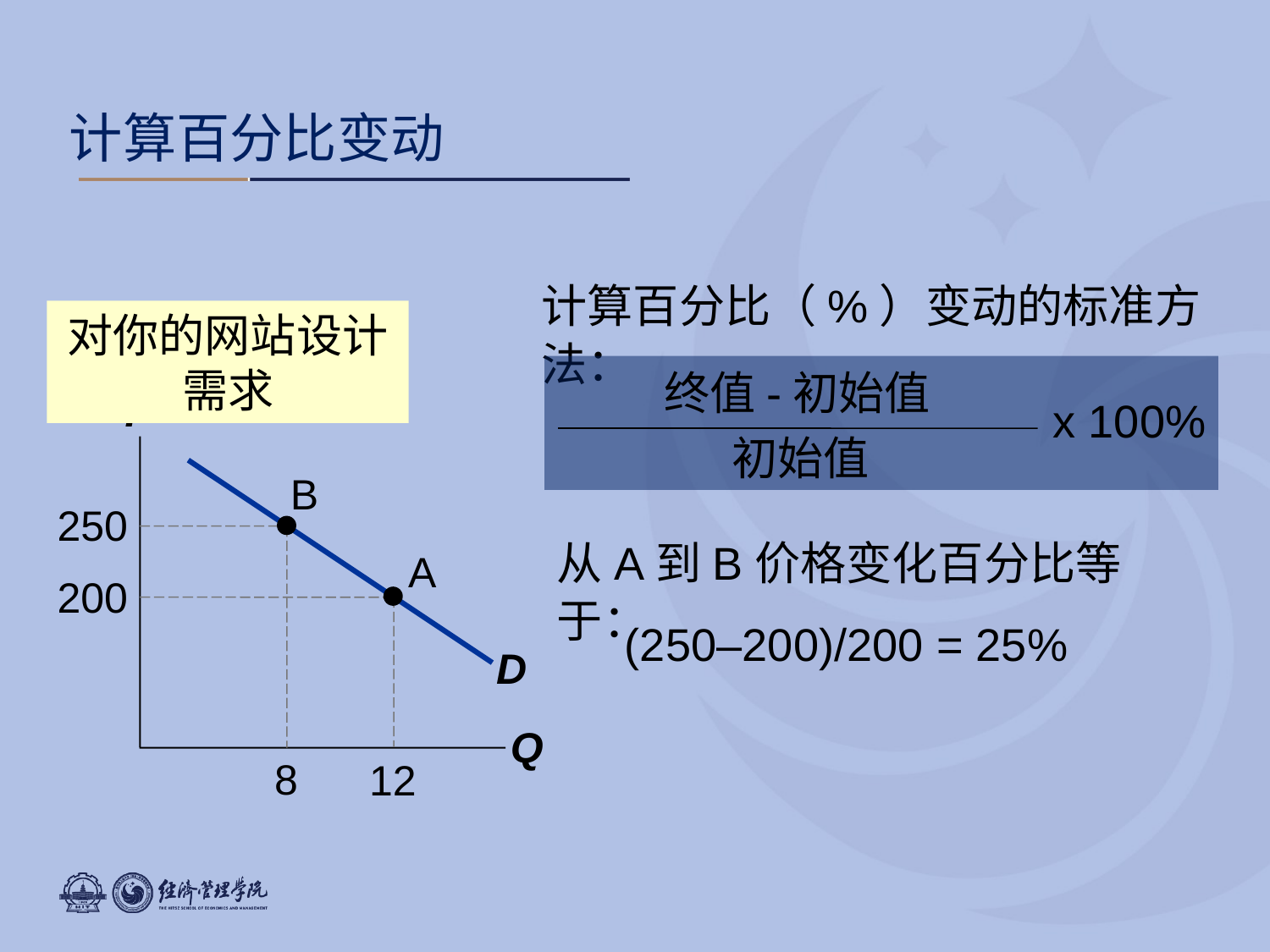

0
计算百分比变动
计算百分比（%）变动的标准方法：
对你的网站设计需求

终值-初始值
x 100%
初始值

P

Q

D
B

250

8
从A到B价格变化百分比等于：
A

200

12
(250–200)/200 = 25%